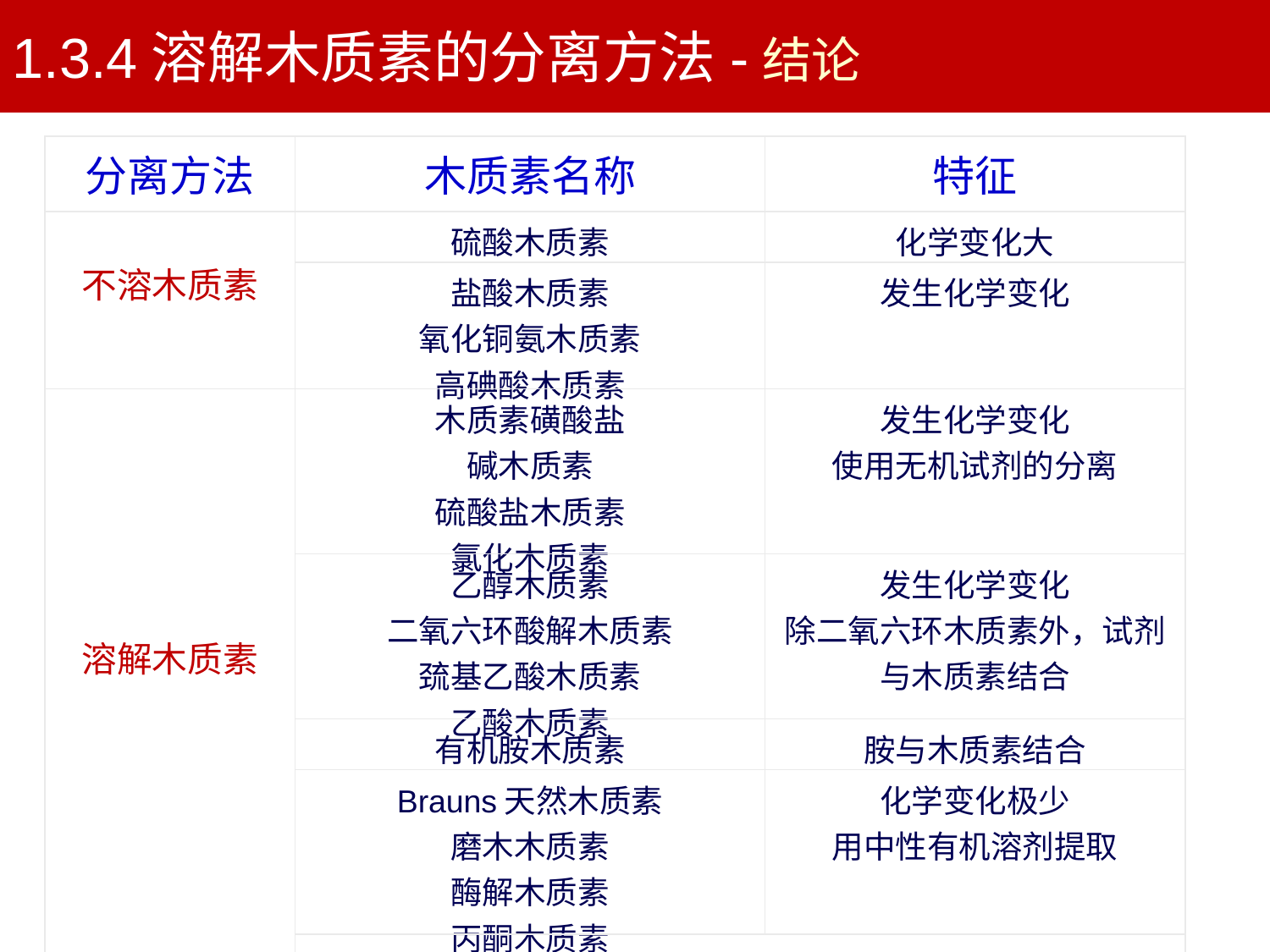

1.3.4溶解木质素的分离方法-结论
| 分离方法 | 木质素名称 | 特征 |
| --- | --- | --- |
| 不溶木质素 | 硫酸木质素 | 化学变化大 |
|  | 盐酸木质素 氧化铜氨木质素 高碘酸木质素 | 发生化学变化 |
| 溶解木质素 | 木质素磺酸盐 碱木质素 硫酸盐木质素 氯化木质素 | 发生化学变化 使用无机试剂的分离 |
|  | 乙醇木质素 二氧六环酸解木质素 巯基乙酸木质素 乙酸木质素 | 发生化学变化 除二氧六环木质素外，试剂与木质素结合 |
|  | 有机胺木质素 | 胺与木质素结合 |
|  | Brauns天然木质素 磨木木质素 酶解木质素 丙酮木质素 | 化学变化极少 用中性有机溶剂提取 |
|  |  |  |